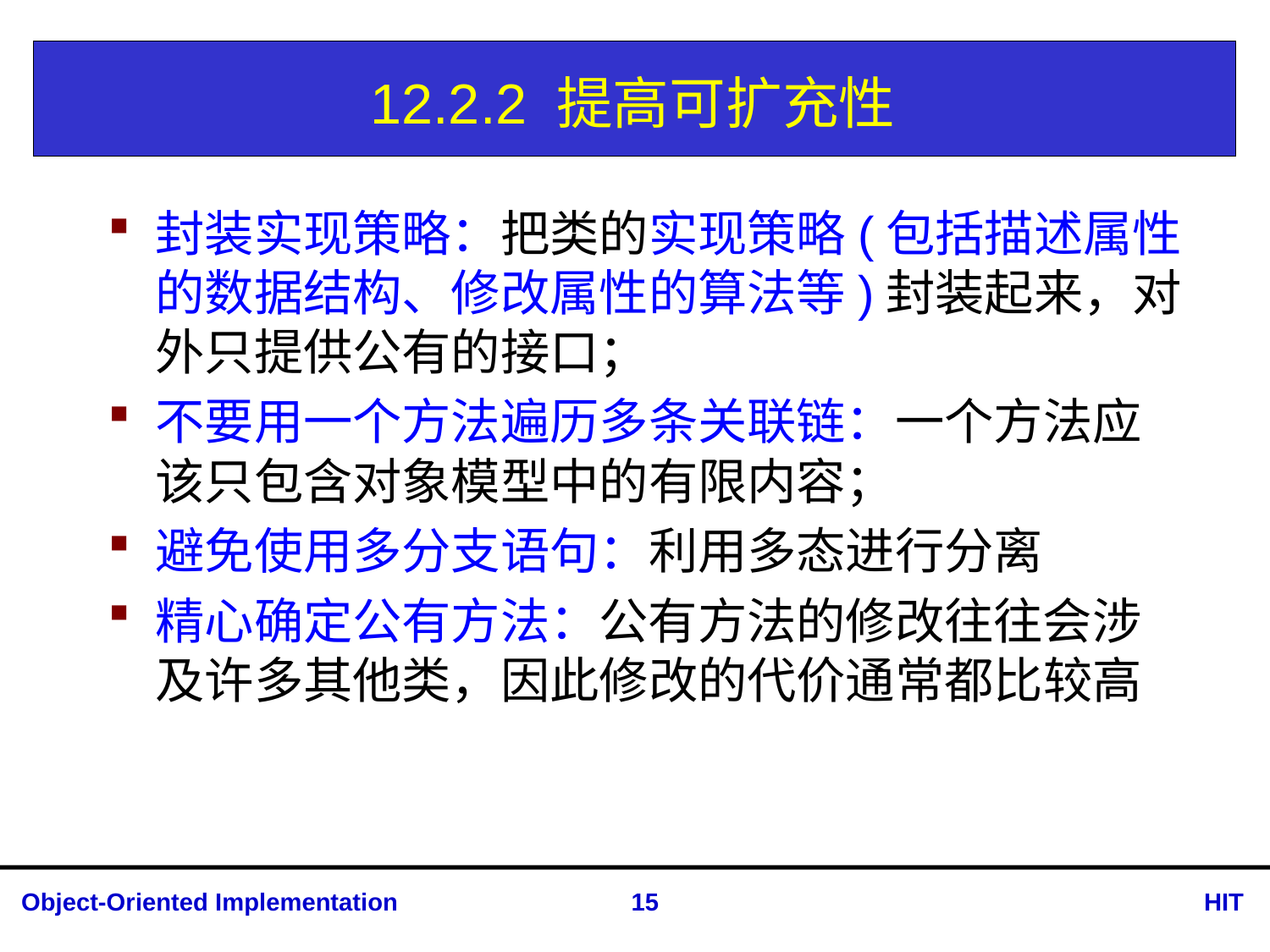

# 12.2.2 提高可扩充性
封装实现策略：把类的实现策略(包括描述属性的数据结构、修改属性的算法等)封装起来，对外只提供公有的接口；
不要用一个方法遍历多条关联链：一个方法应该只包含对象模型中的有限内容；
避免使用多分支语句：利用多态进行分离
精心确定公有方法：公有方法的修改往往会涉及许多其他类，因此修改的代价通常都比较高